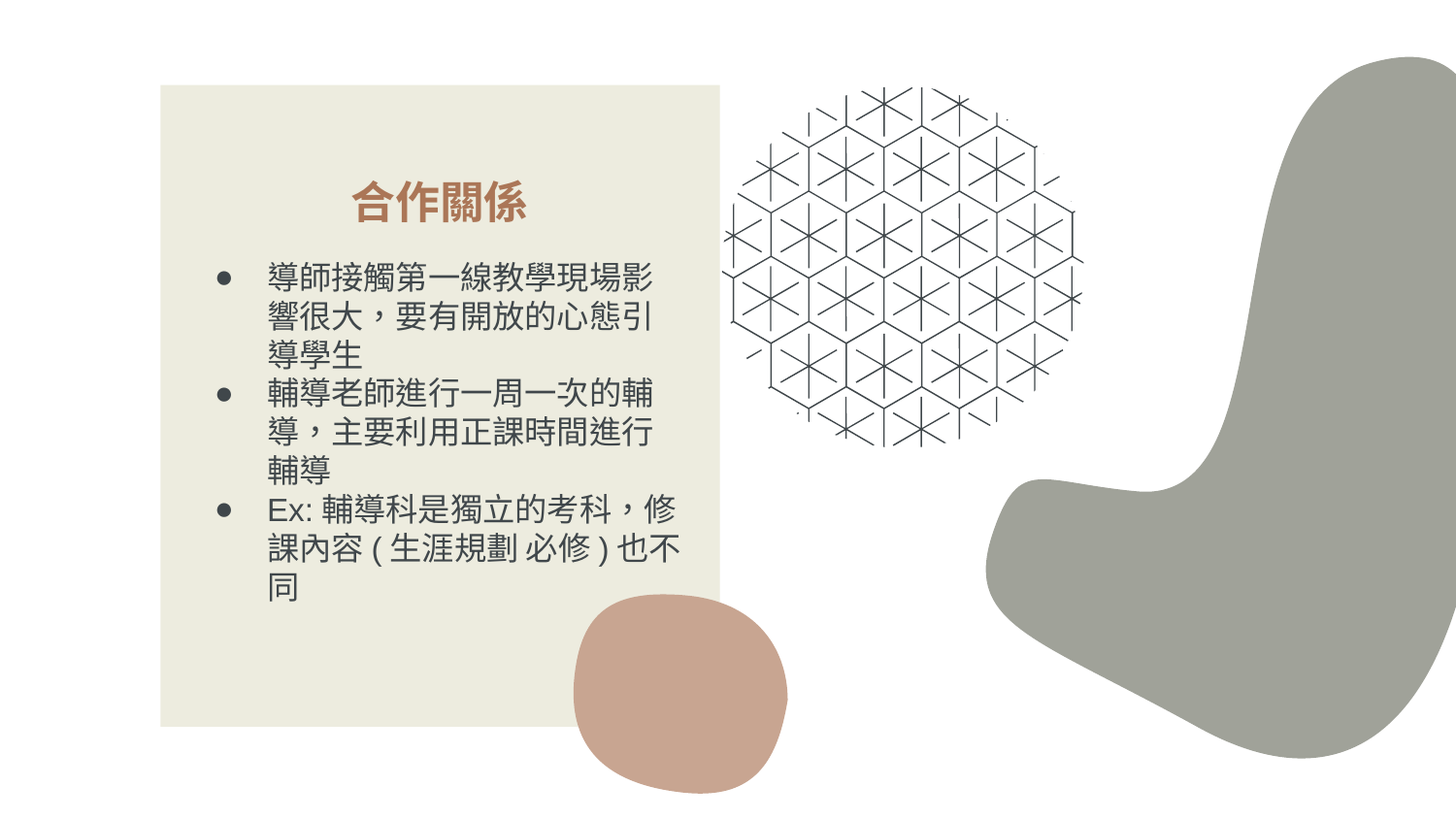

合作關係

導師接觸第一線教學現場影響很大，要有開放的心態引導學生
輔導老師進行一周一次的輔導，主要利用正課時間進行輔導
Ex:輔導科是獨立的考科，修課內容(生涯規劃 必修)也不同